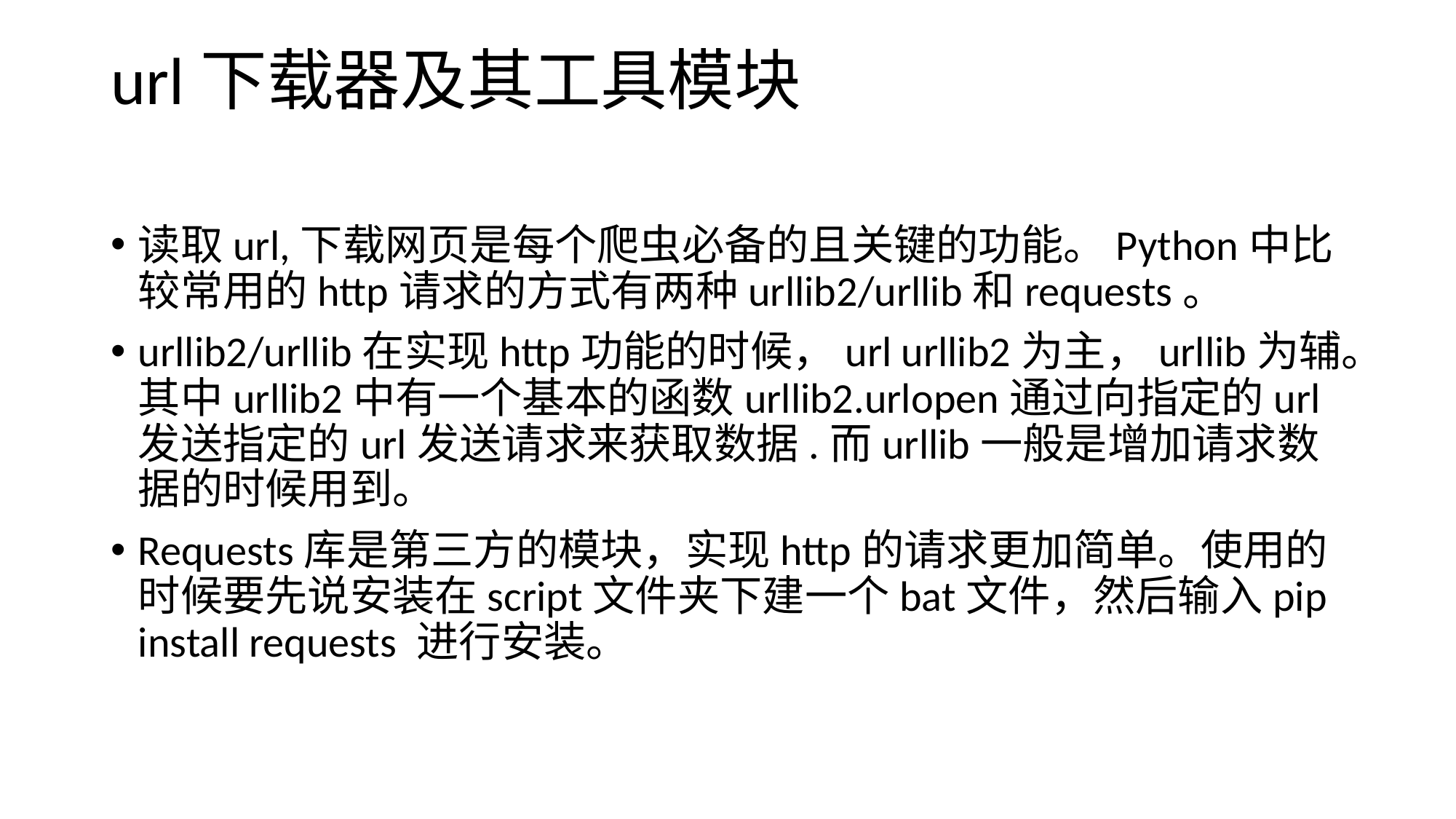

# url下载器及其工具模块
读取url,下载网页是每个爬虫必备的且关键的功能。Python中比较常用的http请求的方式有两种urllib2/urllib和requests。
urllib2/urllib在实现http功能的时候，url urllib2为主，urllib为辅。其中urllib2中有一个基本的函数urllib2.urlopen通过向指定的url发送指定的url发送请求来获取数据.而urllib一般是增加请求数据的时候用到。
Requests库是第三方的模块，实现http的请求更加简单。使用的时候要先说安装在script文件夹下建一个bat文件，然后输入pip install requests 进行安装。